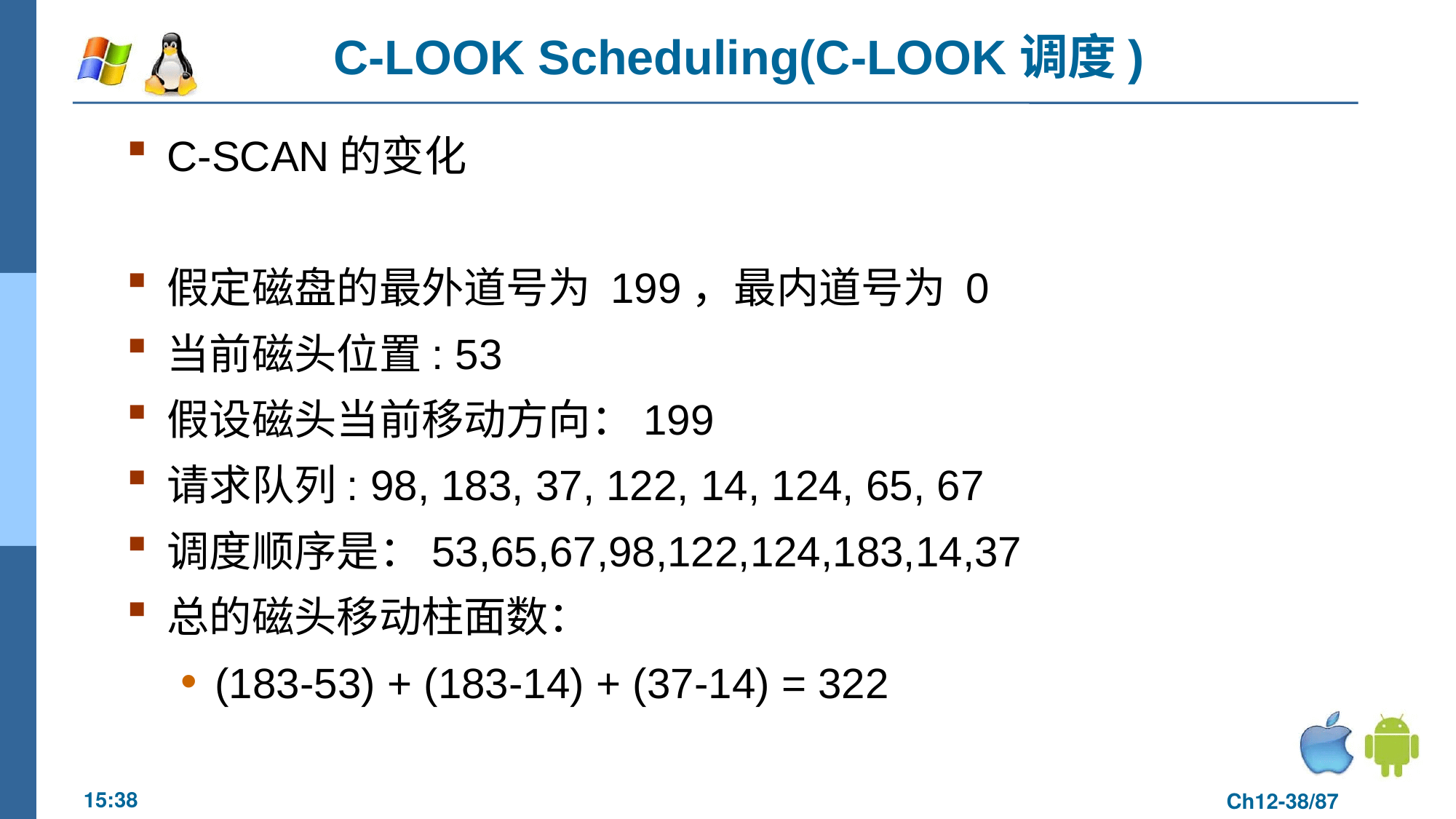

# C-LOOK Scheduling(C-LOOK调度)
C-SCAN的变化

假定磁盘的最外道号为 199，最内道号为 0
当前磁头位置: 53
假设磁头当前移动方向：199
请求队列: 98, 183, 37, 122, 14, 124, 65, 67
调度顺序是：53,65,67,98,122,124,183,14,37
总的磁头移动柱面数：
(183-53) + (183-14) + (37-14) = 322